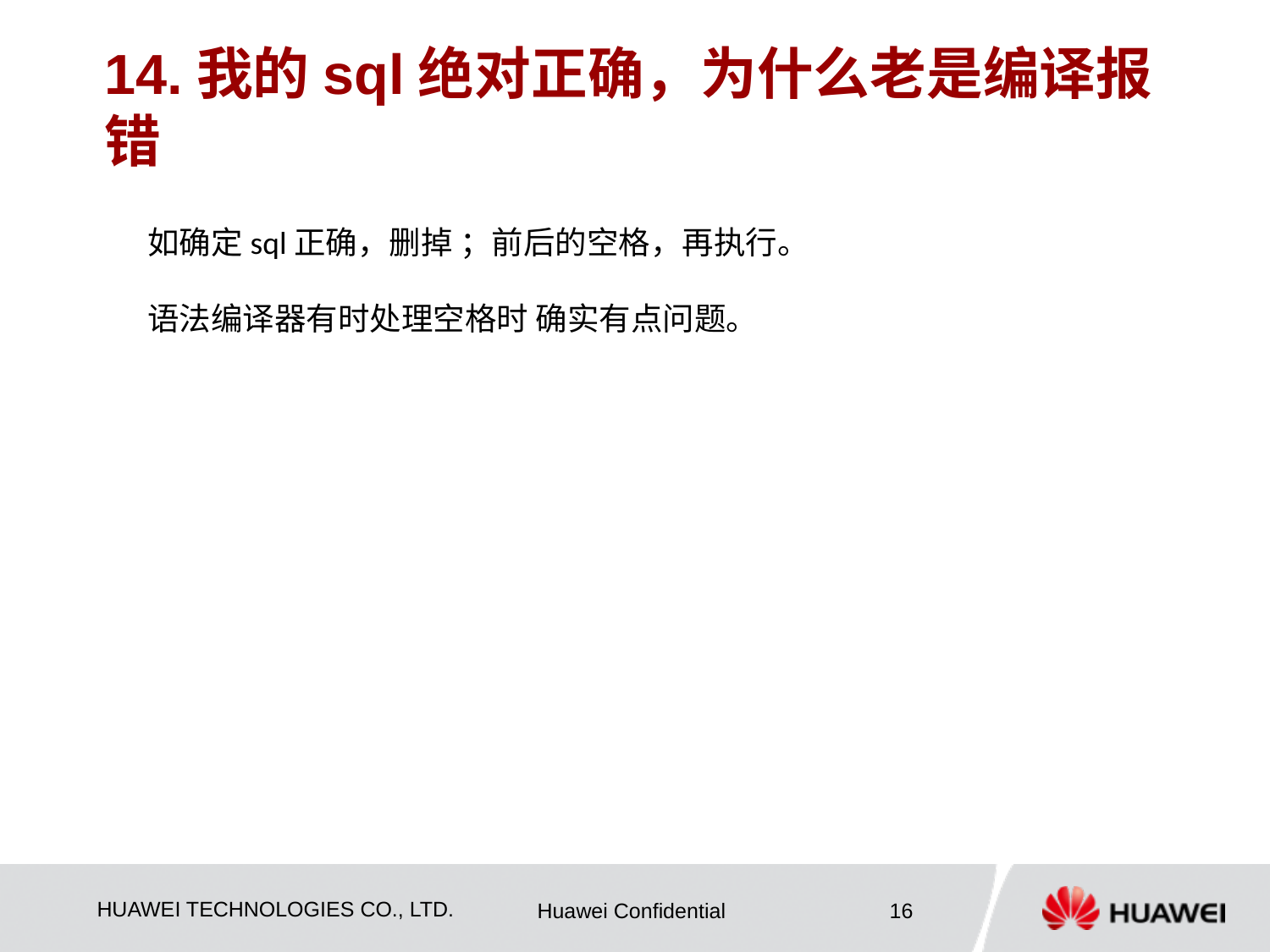

# 14.我的sql绝对正确，为什么老是编译报错
如确定sql正确，删掉 ；前后的空格，再执行。

语法编译器有时处理空格时 确实有点问题。